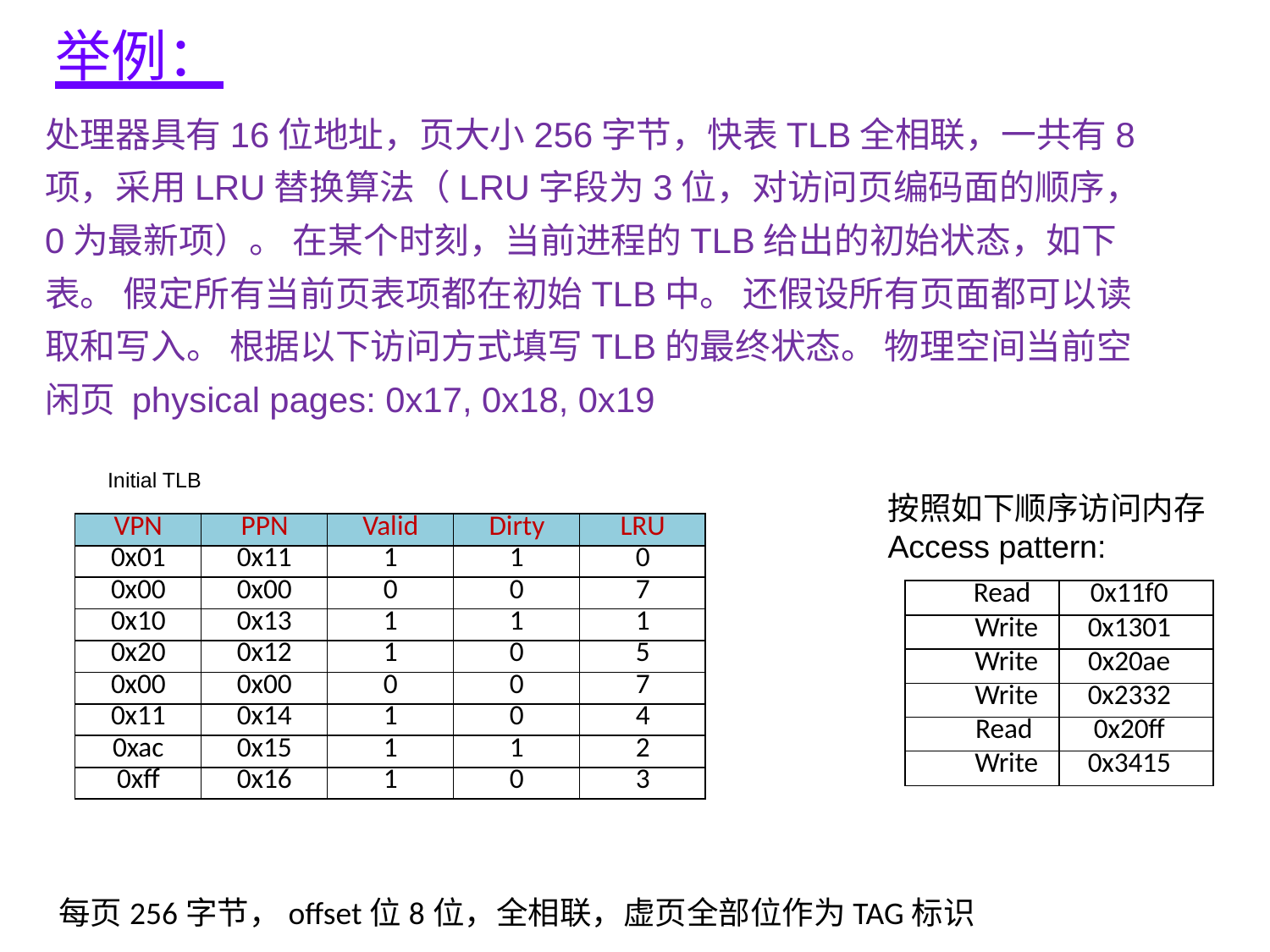

# 举例：
处理器具有16位地址，页大小256字节，快表TLB全相联，一共有8项，采用LRU替换算法（LRU字段为3位，对访问页编码面的顺序，0为最新项）。 在某个时刻，当前进程的TLB给出的初始状态，如下表。 假定所有当前页表项都在初始TLB中。 还假设所有页面都可以读取和写入。 根据以下访问方式填写TLB的最终状态。 物理空间当前空闲页 physical pages: 0x17, 0x18, 0x19

Initial TLB
按照如下顺序访问内存
Access pattern:
| VPN | PPN | Valid | Dirty | LRU |
| --- | --- | --- | --- | --- |
| 0x01 | 0x11 | 1 | 1 | 0 |
| 0x00 | 0x00 | 0 | 0 | 7 |
| 0x10 | 0x13 | 1 | 1 | 1 |
| 0x20 | 0x12 | 1 | 0 | 5 |
| 0x00 | 0x00 | 0 | 0 | 7 |
| 0x11 | 0x14 | 1 | 0 | 4 |
| 0xac | 0x15 | 1 | 1 | 2 |
| 0xff | 0x16 | 1 | 0 | 3 |
| Read | 0x11f0 |
| --- | --- |
| Write | 0x1301 |
| Write | 0x20ae |
| Write | 0x2332 |
| Read | 0x20ff |
| Write | 0x3415 |
每页256字节，offset位8位，全相联，虚页全部位作为TAG标识